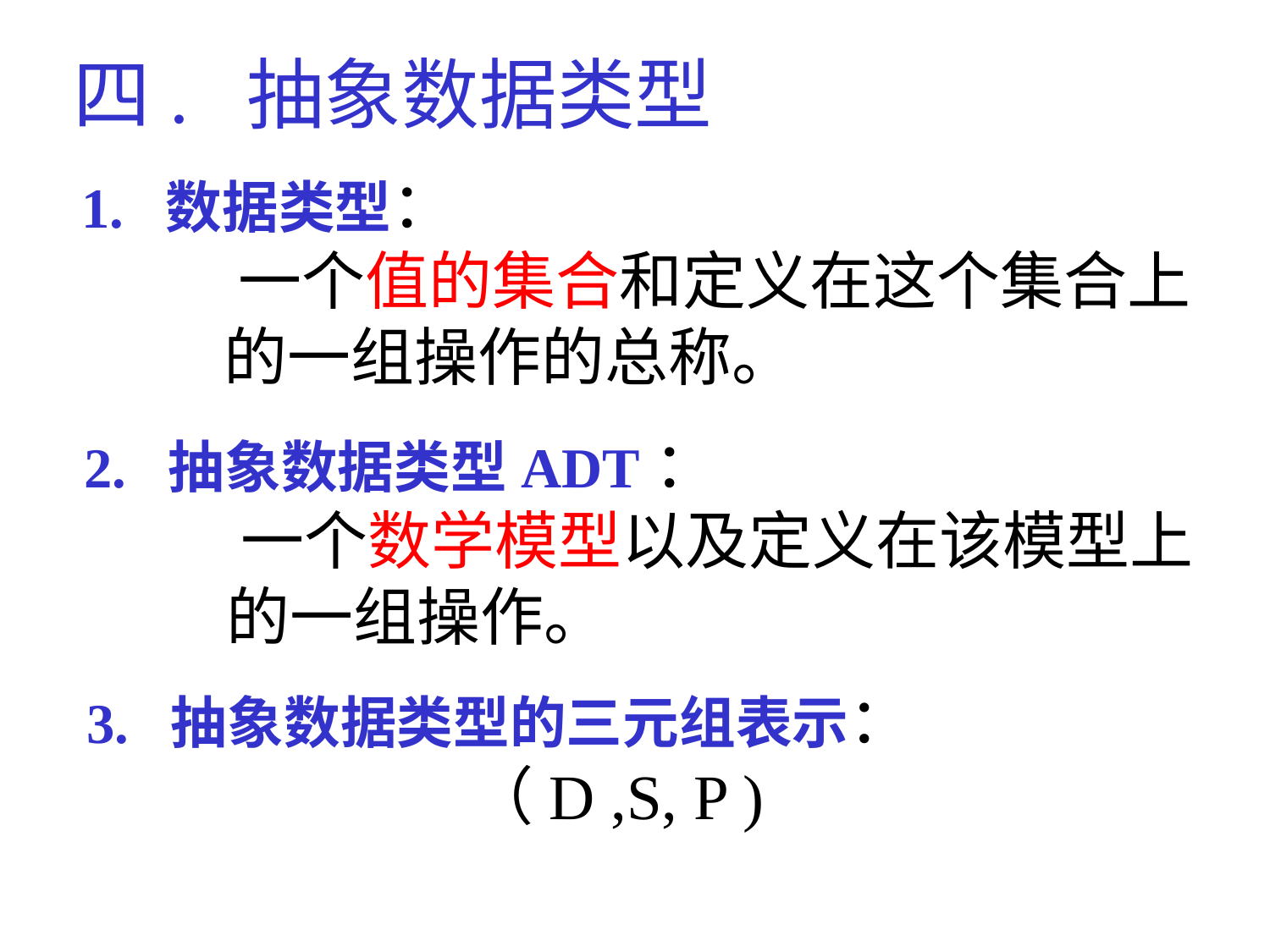

四.  抽象数据类型
1.  数据类型：
          一个值的集合和定义在这个集合上
         的一组操作的总称。
2.  抽象数据类型ADT：
          一个数学模型以及定义在该模型上
         的一组操作。
3.  抽象数据类型的三元组表示：
                          （D ,S, P )